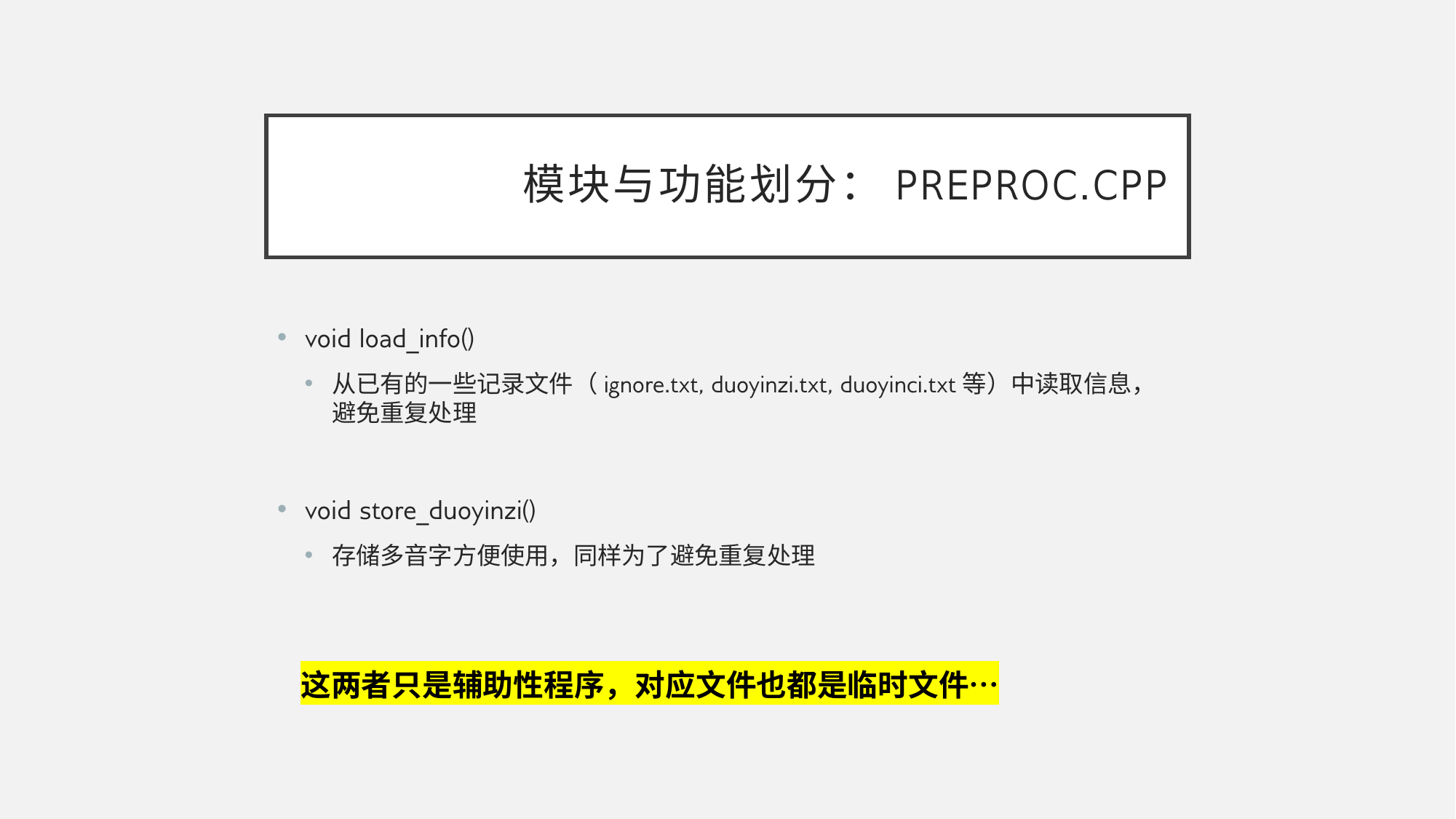

# 模块与功能划分：preproc.cpp
void load_info()
从已有的一些记录文件（ignore.txt, duoyinzi.txt, duoyinci.txt等）中读取信息，避免重复处理

void store_duoyinzi()
存储多音字方便使用，同样为了避免重复处理

这两者只是辅助性程序，对应文件也都是临时文件…